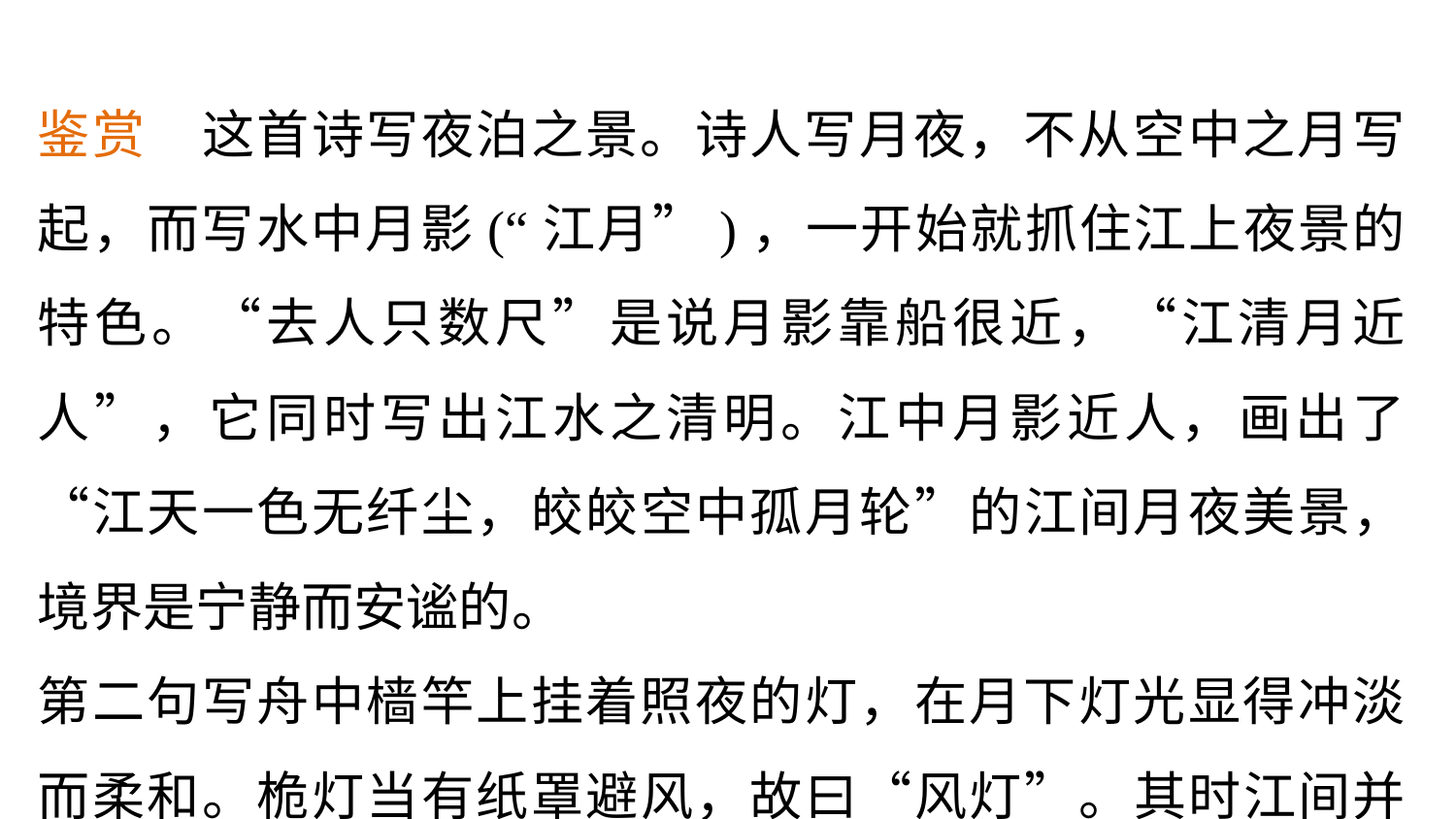

鉴赏　这首诗写夜泊之景。诗人写月夜，不从空中之月写起，而写水中月影(“江月”)，一开始就抓住江上夜景的特色。“去人只数尺”是说月影靠船很近，“江清月近人”，它同时写出江水之清明。江中月影近人，画出了“江天一色无纤尘，皎皎空中孤月轮”的江间月夜美景，境界是宁静而安谧的。
第二句写舟中樯竿上挂着照夜的灯，在月下灯光显得冲淡而柔和。桅灯当有纸罩避风，故曰“风灯”。其时江间并没有